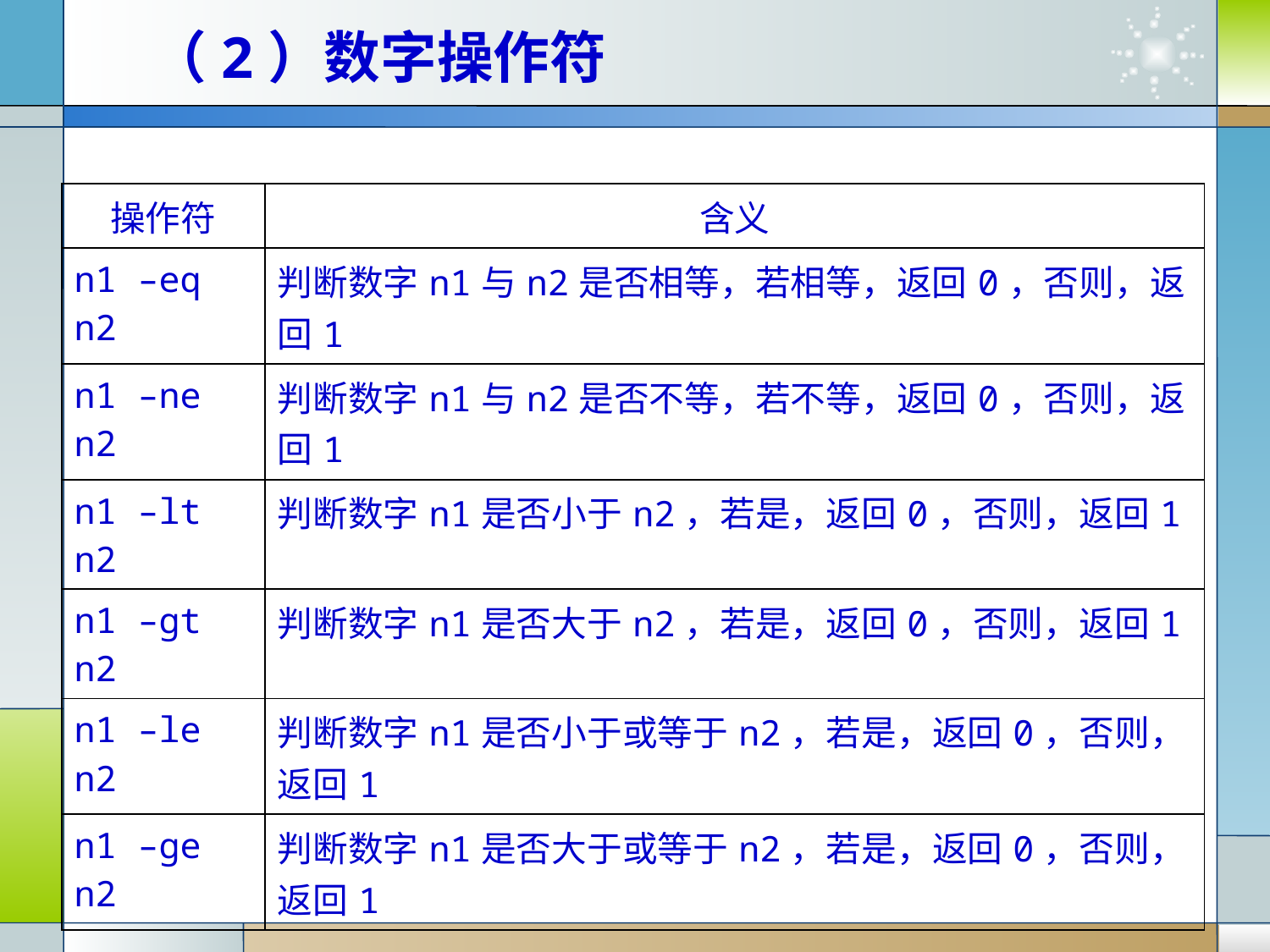

# （2）数字操作符
| 操作符 | 含义 |
| --- | --- |
| n1 –eq n2 | 判断数字n1与n2是否相等，若相等，返回0，否则，返回1 |
| n1 –ne n2 | 判断数字n1与n2是否不等，若不等，返回0，否则，返回1 |
| n1 –lt n2 | 判断数字n1是否小于n2，若是，返回0，否则，返回1 |
| n1 –gt n2 | 判断数字n1是否大于n2，若是，返回0，否则，返回1 |
| n1 –le n2 | 判断数字n1是否小于或等于n2，若是，返回0，否则，返回1 |
| n1 –ge n2 | 判断数字n1是否大于或等于n2，若是，返回0，否则，返回1 |